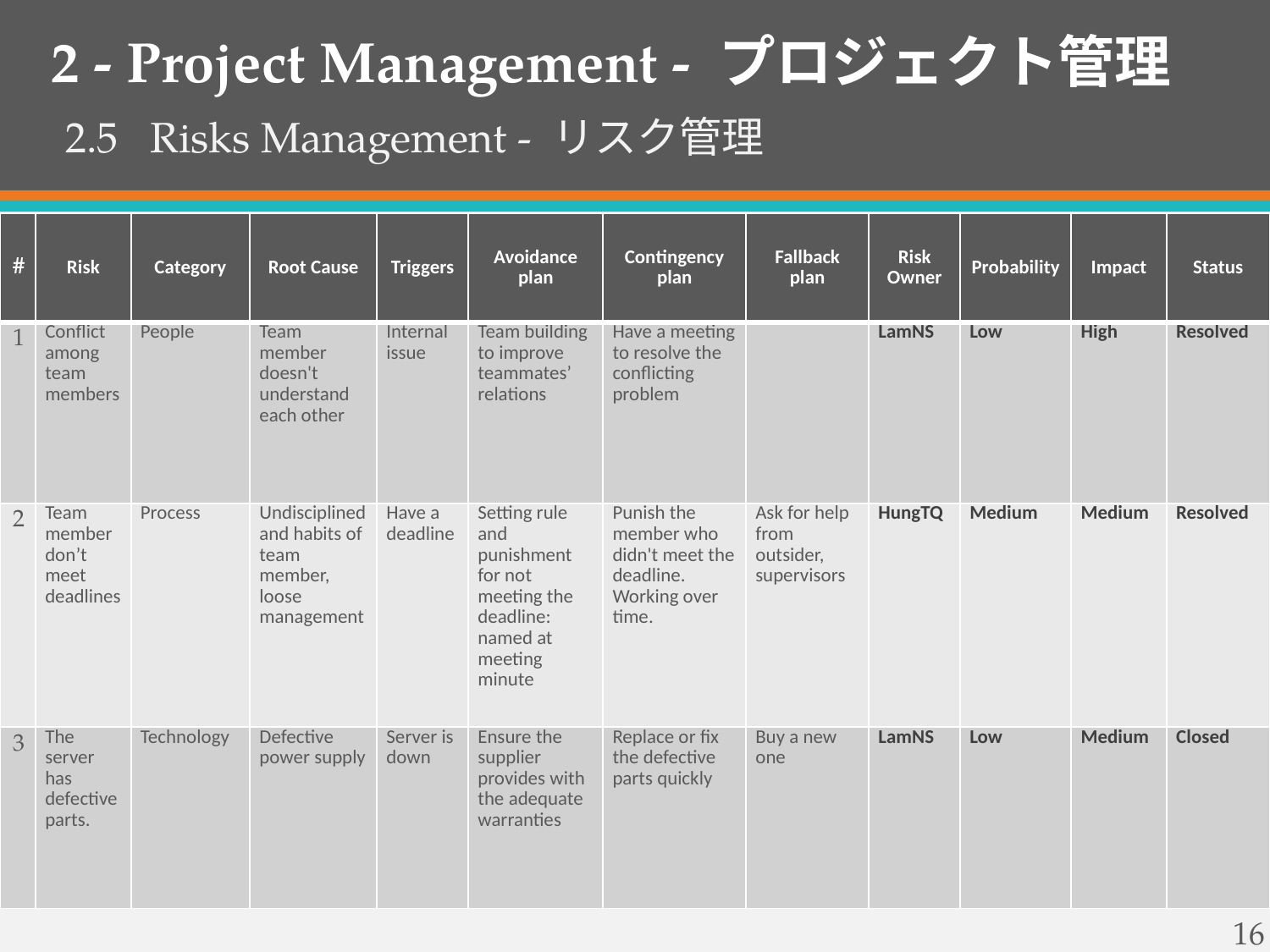

2 - Project Management - プロジェクト管理
2.5   Risks Management - リスク管理
| # | Risk | Category | Root Cause | Triggers | Avoidance plan | Contingency plan | Fallback plan | Risk Owner | Probability | Impact | Status |
| --- | --- | --- | --- | --- | --- | --- | --- | --- | --- | --- | --- |
| 1 | Conflict among team members | People | Team member doesn't understand each other | Internal issue | Team building to improve teammates’ relations | Have a meeting to resolve the conflicting problem |  | LamNS | Low | High | Resolved |
| 2 | Team member don’t meet deadlines | Process | Undisciplined and habits of team member, loose management | Have a deadline | Setting rule and punishment for not meeting the deadline: named at meeting minute | Punish the member who didn't meet the deadline. Working over time. | Ask for help from outsider, supervisors | HungTQ | Medium | Medium | Resolved |
| 3 | The server has defective parts. | Technology | Defective power supply | Server is down | Ensure the supplier provides with the adequate warranties | Replace or fix the defective parts quickly | Buy a new one | LamNS | Low | Medium | Closed |
16